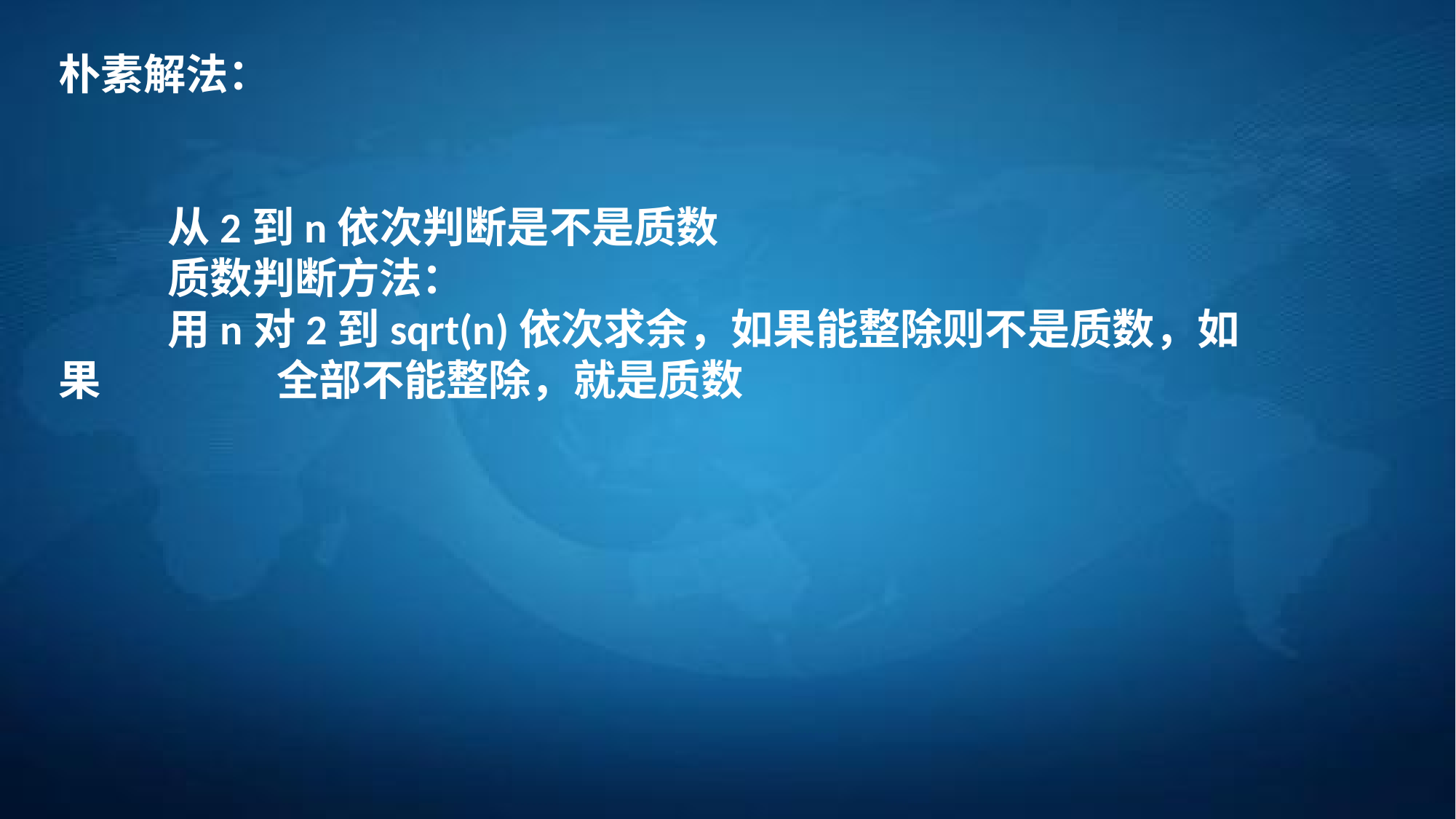

朴素解法：

	从2到n依次判断是不是质数
	质数判断方法：
	用n对2到sqrt(n)依次求余，如果能整除则不是质数，如果		全部不能整除，就是质数